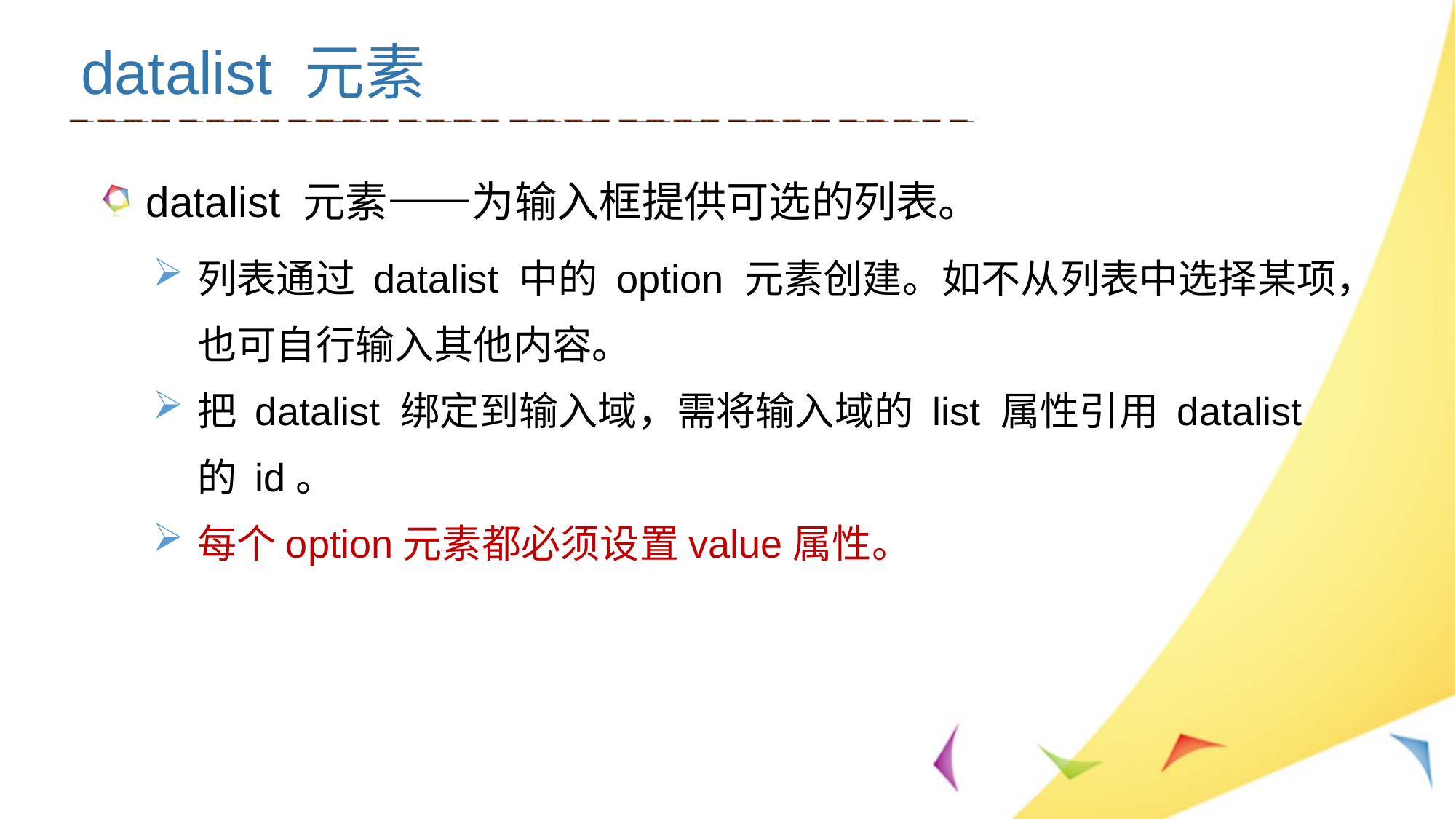

datalist 元素
datalist 元素——为输入框提供可选的列表。
列表通过 datalist 中的 option 元素创建。如不从列表中选择某项，也可自行输入其他内容。
把 datalist 绑定到输入域，需将输入域的 list 属性引用 datalist 的 id。
每个option元素都必须设置value属性。